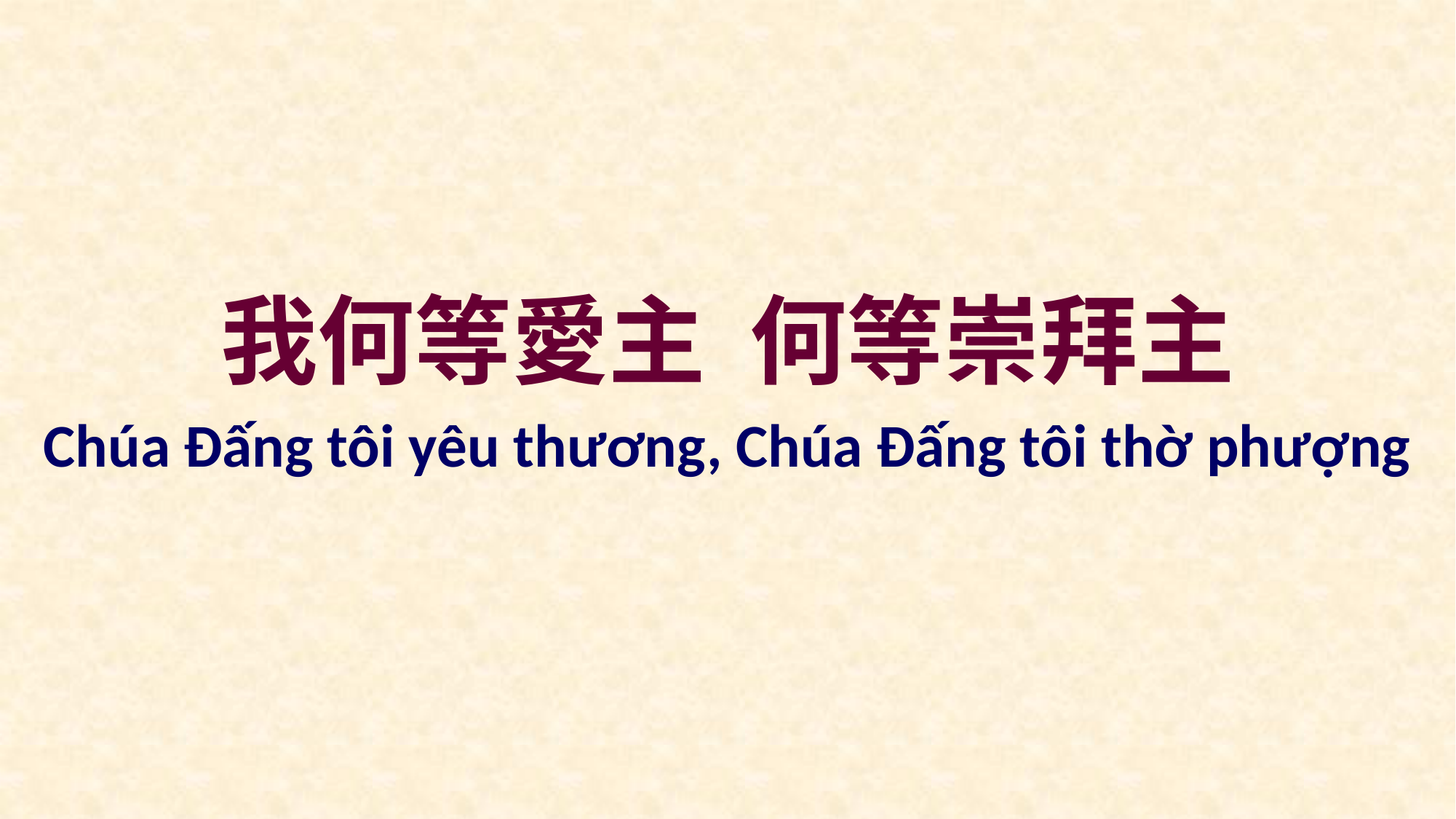

我何等愛主  何等崇拜主
Chúa Đấng tôi yêu thương, Chúa Đấng tôi thờ phượng